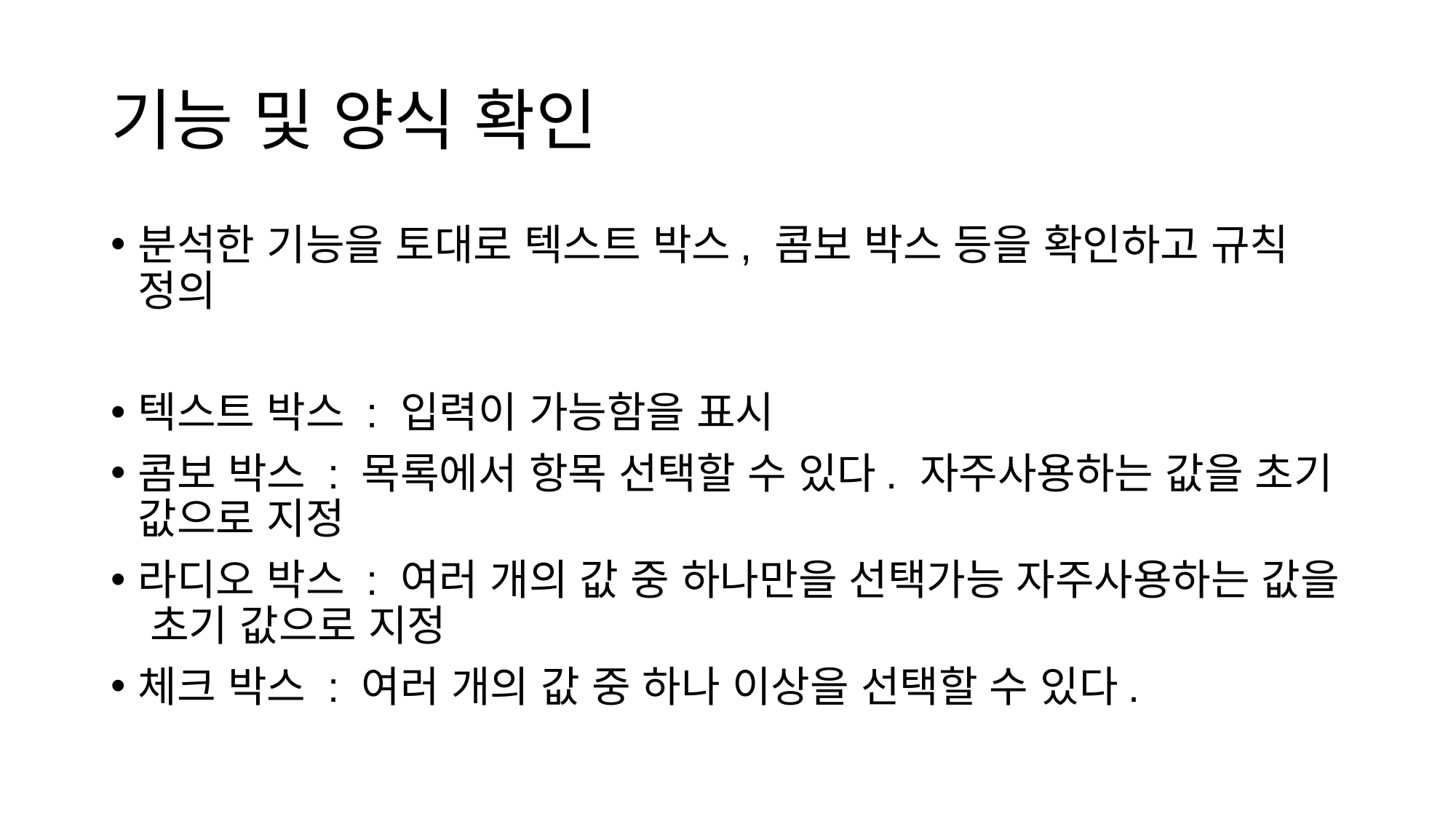

# 기능 및 양식 확인
분석한 기능을 토대로 텍스트 박스, 콤보 박스 등을 확인하고 규칙 정의

텍스트 박스 : 입력이 가능함을 표시
콤보 박스 : 목록에서 항목 선택할 수 있다. 자주사용하는 값을 초기 값으로 지정
라디오 박스 : 여러 개의 값 중 하나만을 선택가능 자주사용하는 값을 초기 값으로 지정
체크 박스 : 여러 개의 값 중 하나 이상을 선택할 수 있다.